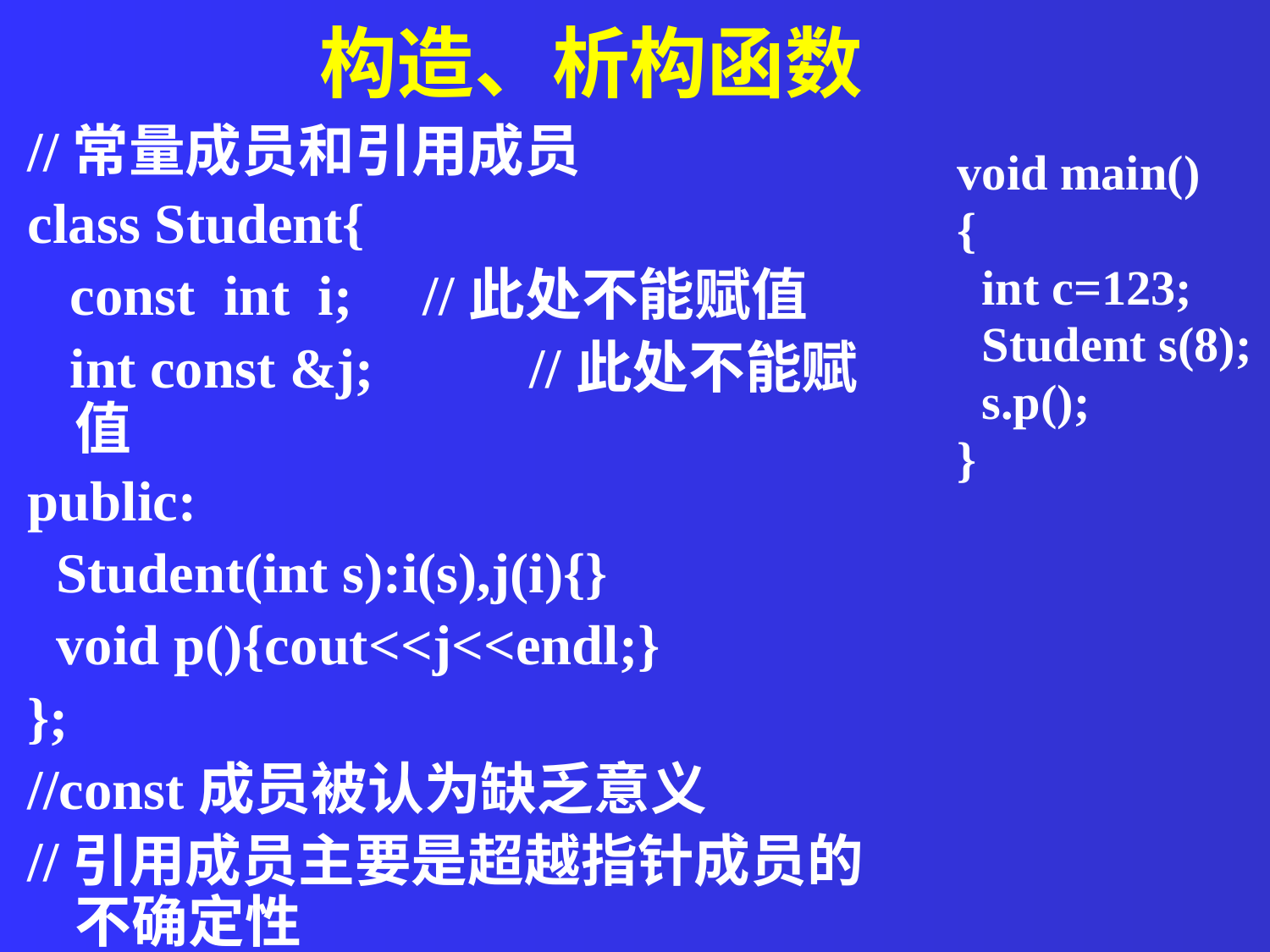

构造、析构函数
//常量成员和引用成员
class Student{
   const  int  i;     //此处不能赋值
   int const &j;           //此处不能赋值
public:
  Student(int s):i(s),j(i){}
  void p(){cout<<j<<endl;}
};
//const成员被认为缺乏意义
//引用成员主要是超越指针成员的不确定性
void main()
{
  int c=123;
  Student s(8);
  s.p();
}